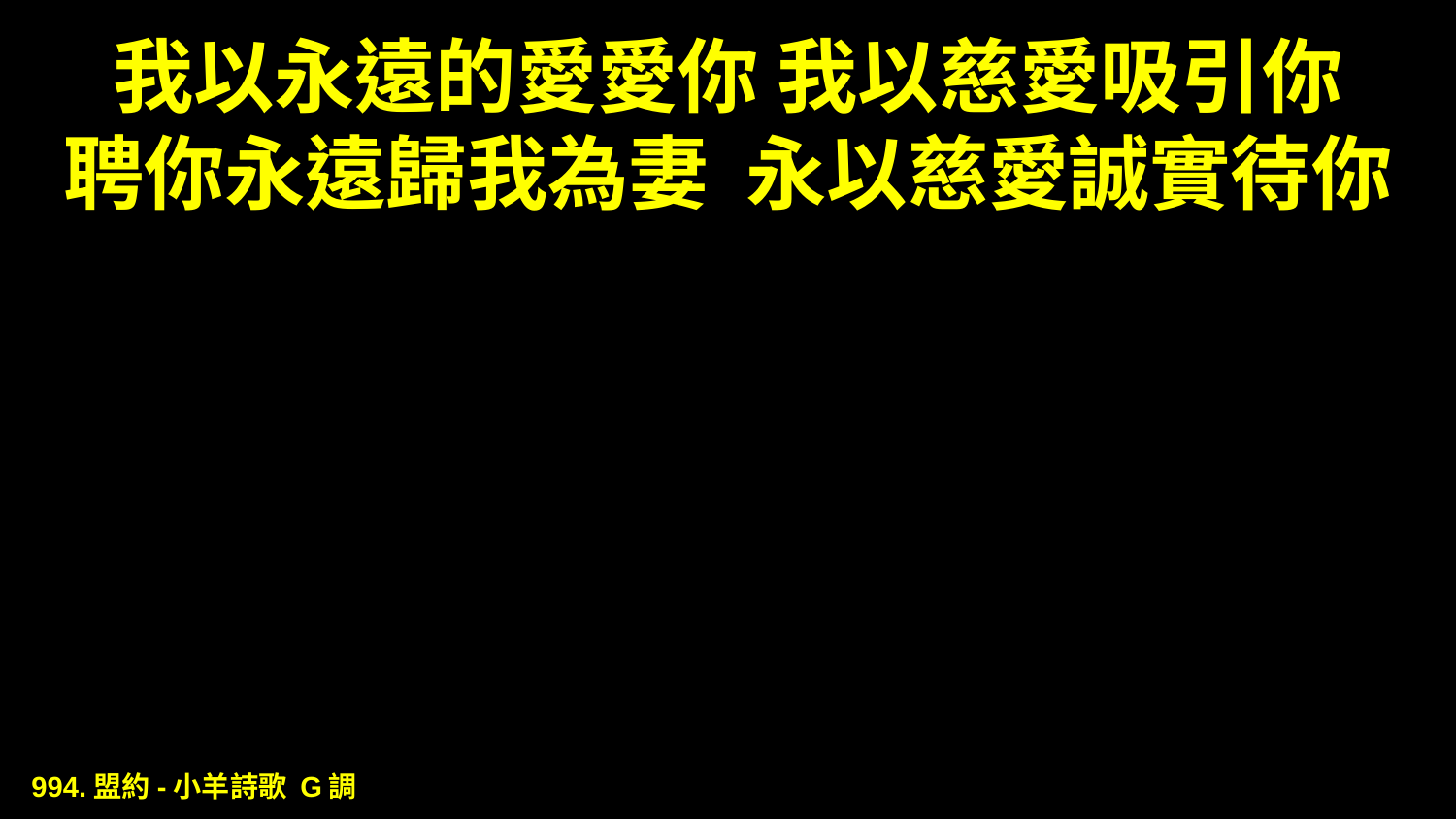

# 我以永遠的愛愛你 我以慈愛吸引你 聘你永遠歸我為妻  永以慈愛誠實待你
994.盟約-小羊詩歌 G調